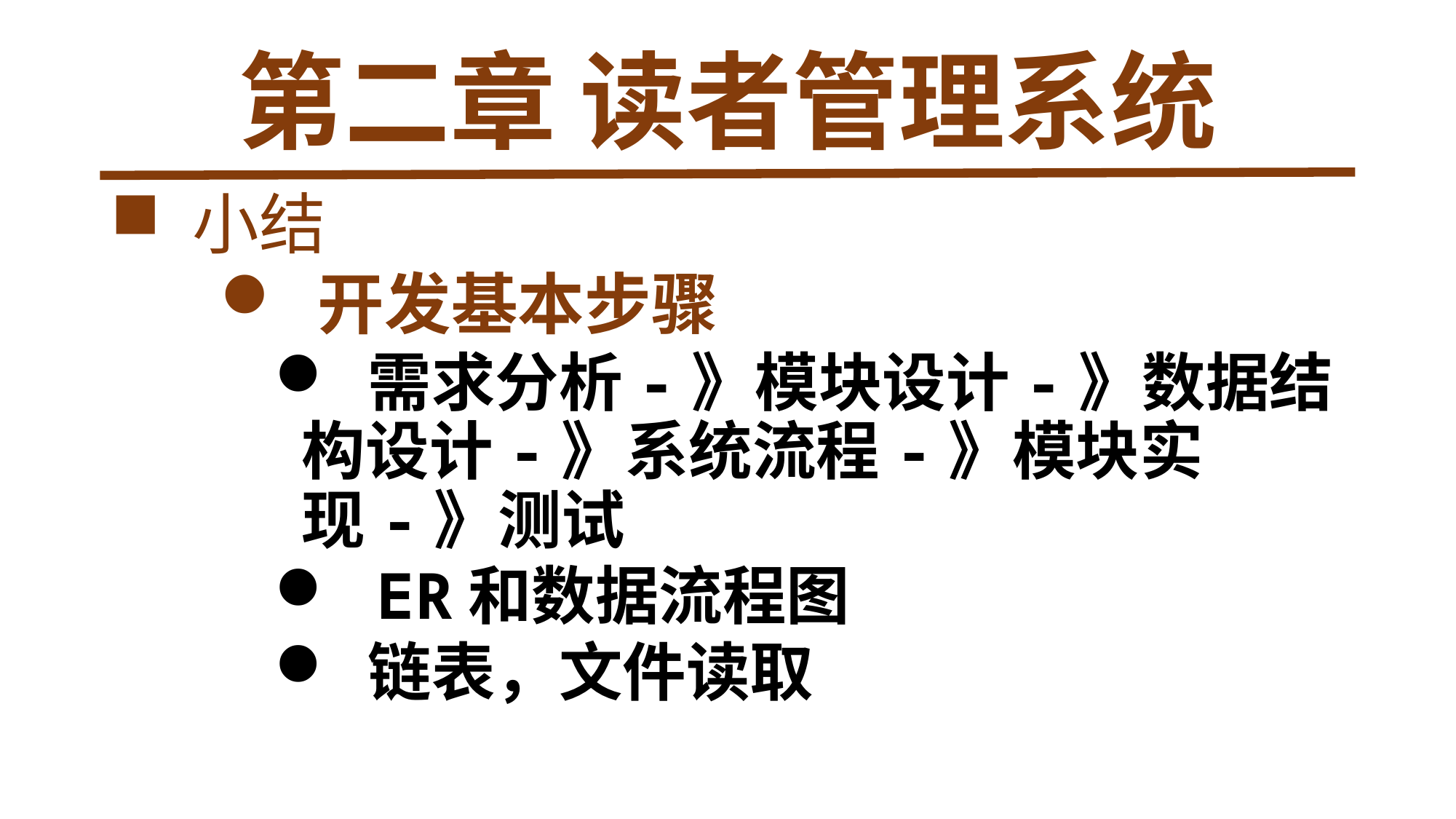

# 第二章 读者管理系统
 小结
 开发基本步骤
 需求分析-》模块设计-》数据结构设计-》系统流程-》模块实现-》测试
 ER和数据流程图
 链表，文件读取